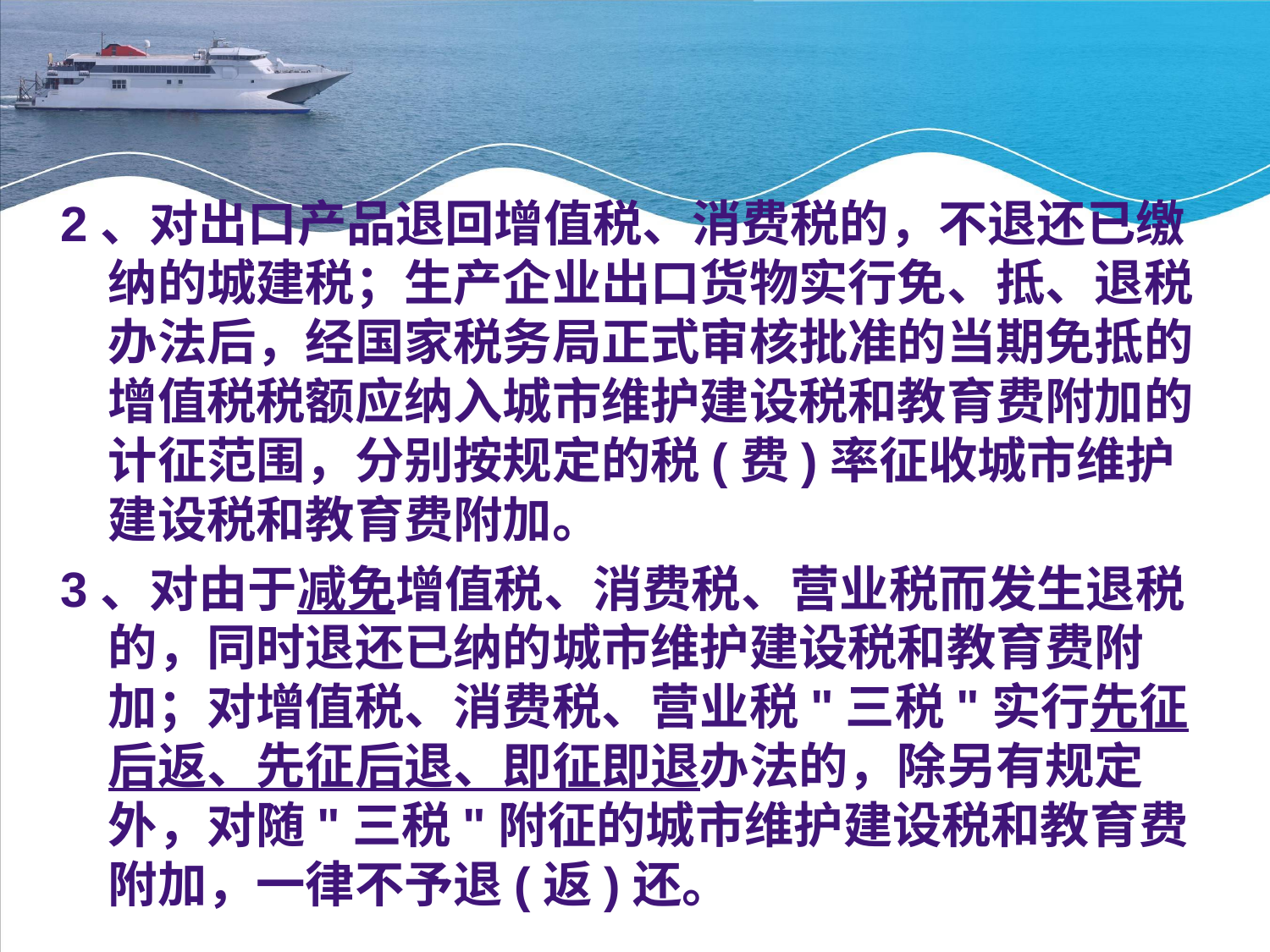

2、对出口产品退回增值税、消费税的，不退还已缴纳的城建税；生产企业出口货物实行免、抵、退税办法后，经国家税务局正式审核批准的当期免抵的增值税税额应纳入城市维护建设税和教育费附加的计征范围，分别按规定的税(费)率征收城市维护建设税和教育费附加。
3、对由于减免增值税、消费税、营业税而发生退税的，同时退还已纳的城市维护建设税和教育费附加；对增值税、消费税、营业税"三税"实行先征后返、先征后退、即征即退办法的，除另有规定外，对随"三税"附征的城市维护建设税和教育费附加，一律不予退(返)还。